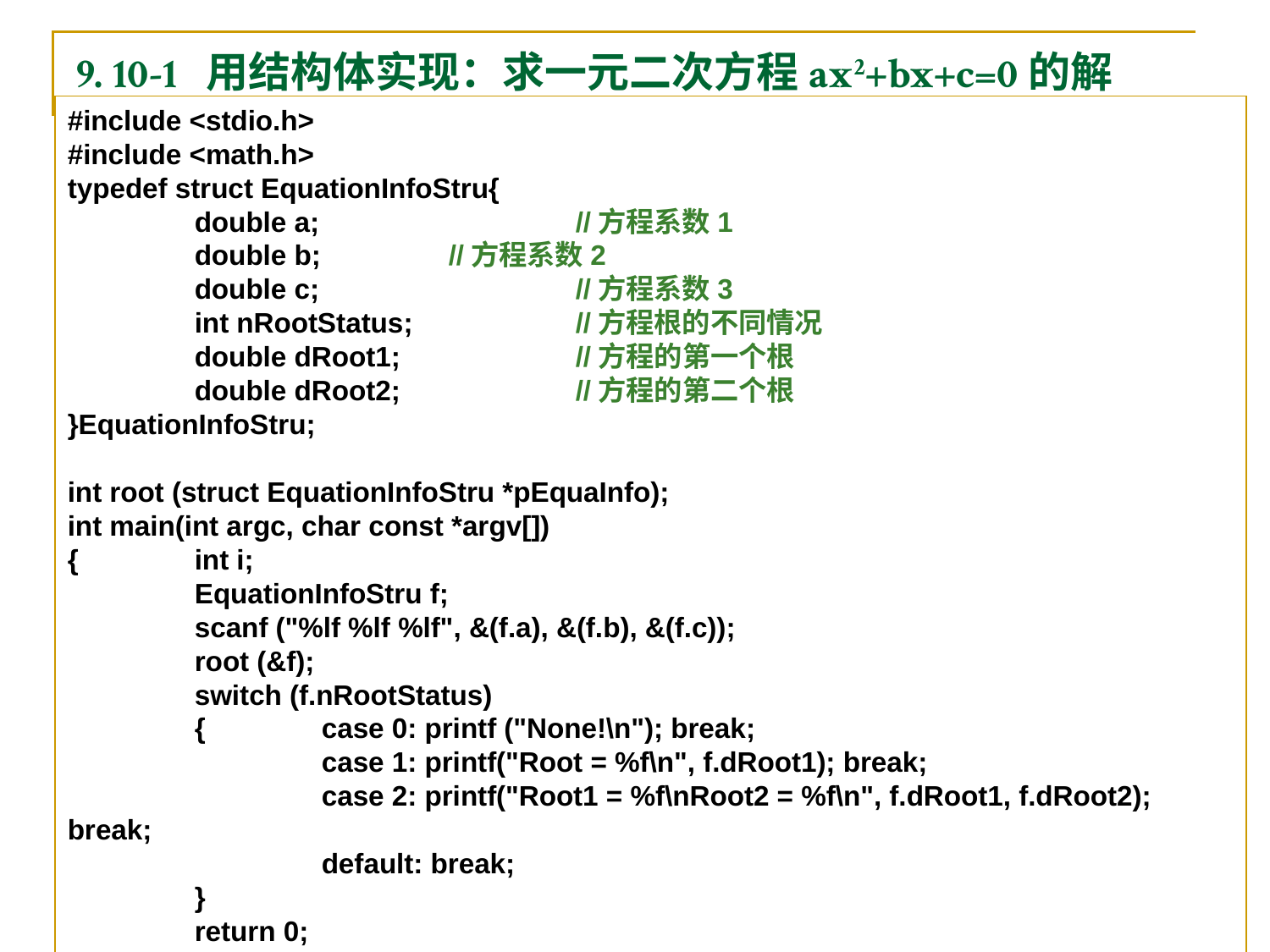

# 9. 10-1  用结构体实现：求一元二次方程ax2+bx+c=0的解
#include <stdio.h>
#include <math.h>
typedef struct EquationInfoStru{
	double a;			//方程系数1
	double b;		//方程系数2
	double c;	  		//方程系数3
	int nRootStatus;		//方程根的不同情况
	double dRoot1;		//方程的第一个根
	double dRoot2;		//方程的第二个根
}EquationInfoStru;

int root (struct EquationInfoStru *pEquaInfo);
int main(int argc, char const *argv[])
{	int i;
	EquationInfoStru f;
	scanf ("%lf %lf %lf", &(f.a), &(f.b), &(f.c));
	root (&f);
	switch (f.nRootStatus)
	{	case 0: printf ("None!\n"); break;
		case 1: printf("Root = %f\n", f.dRoot1); break;
		case 2: printf("Root1 = %f\nRoot2 = %f\n", f.dRoot1, f.dRoot2); break;
		default: break;
	}
	return 0;
}